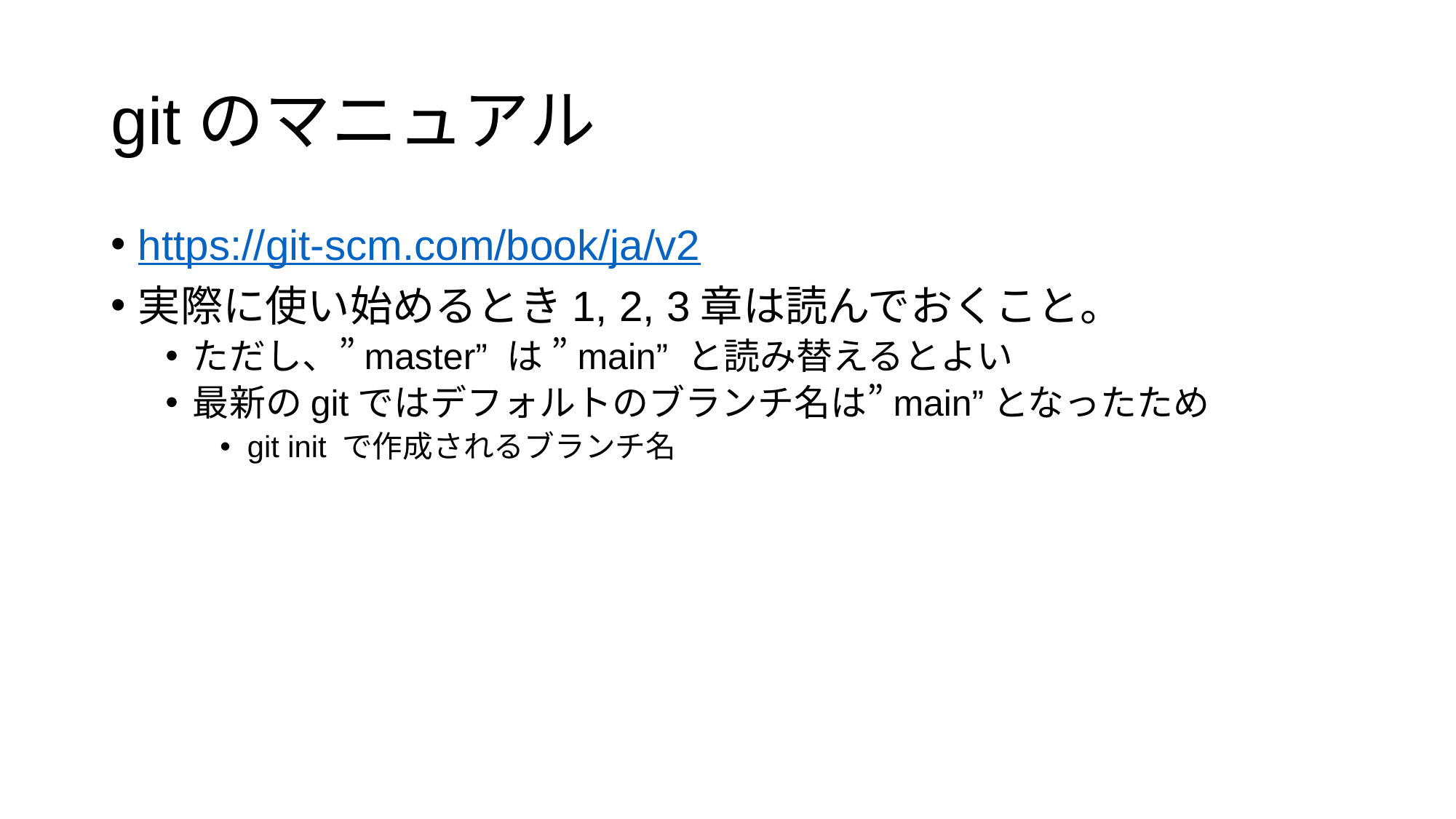

# gitのマニュアル
https://git-scm.com/book/ja/v2
実際に使い始めるとき1, 2, 3章は読んでおくこと。
ただし、”master” は ”main” と読み替えるとよい
最新のgitではデフォルトのブランチ名は”main”となったため
git init で作成されるブランチ名